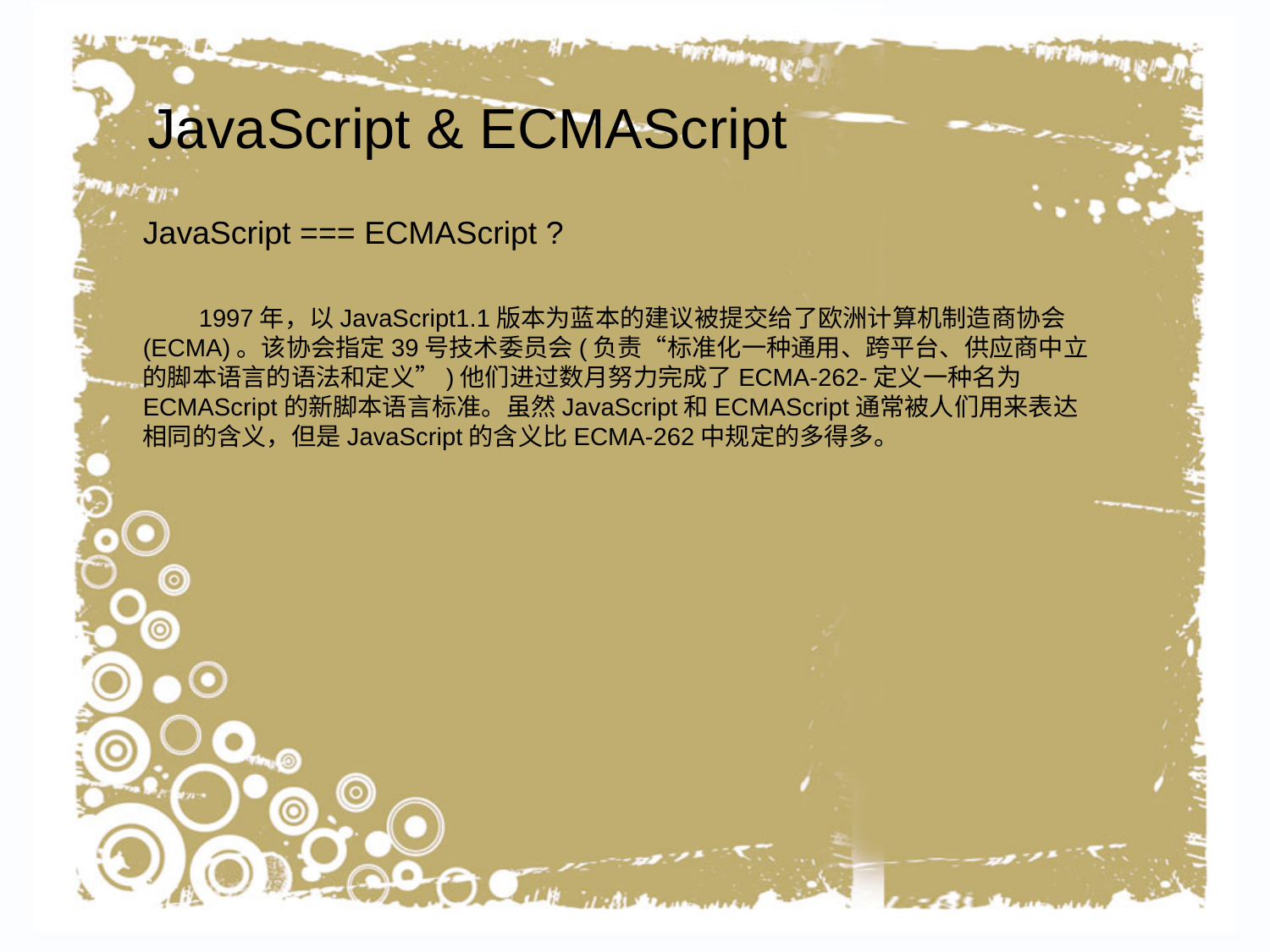

JavaScript & ECMAScript
JavaScript === ECMAScript ?
        1997年，以JavaScript1.1版本为蓝本的建议被提交给了欧洲计算机制造商协会(ECMA)。该协会指定39号技术委员会(负责“标准化一种通用、跨平台、供应商中立的脚本语言的语法和定义”)他们进过数月努力完成了ECMA-262-定义一种名为ECMAScript的新脚本语言标准。虽然JavaScript和ECMAScript通常被人们用来表达相同的含义，但是JavaScript的含义比ECMA-262中规定的多得多。